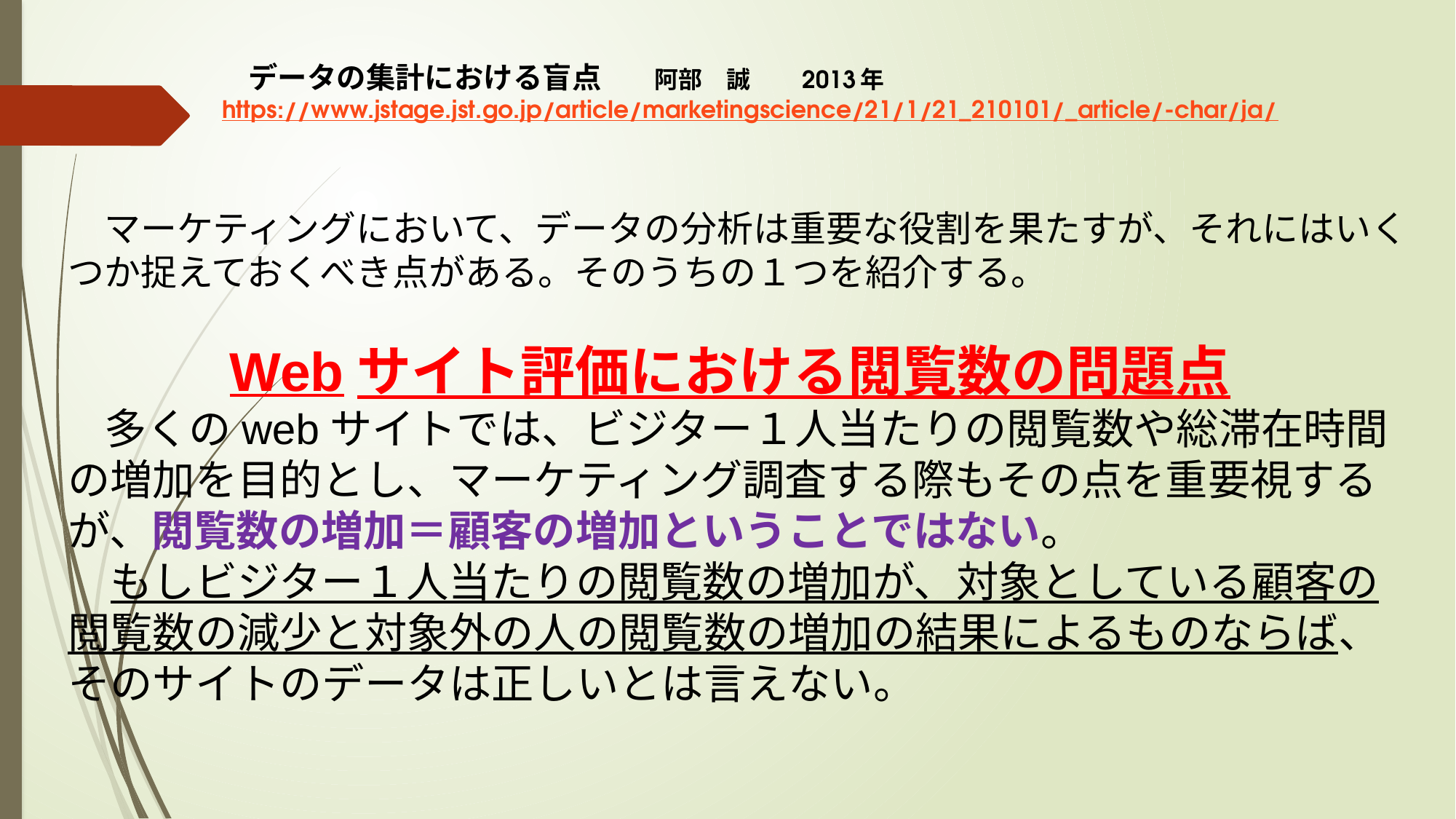

# データの集計における盲点　　阿部　誠　　2013年 https://www.jstage.jst.go.jp/article/marketingscience/21/1/21_210101/_article/-char/ja/
　マーケティングにおいて、データの分析は重要な役割を果たすが、それにはいくつか捉えておくべき点がある。そのうちの１つを紹介する。

　　　　Webサイト評価における閲覧数の問題点
　多くのwebサイトでは、ビジター１人当たりの閲覧数や総滞在時間の増加を目的とし、マーケティング調査する際もその点を重要視するが、閲覧数の増加＝顧客の増加ということではない。
　もしビジター１人当たりの閲覧数の増加が、対象としている顧客の閲覧数の減少と対象外の人の閲覧数の増加の結果によるものならば、そのサイトのデータは正しいとは言えない。